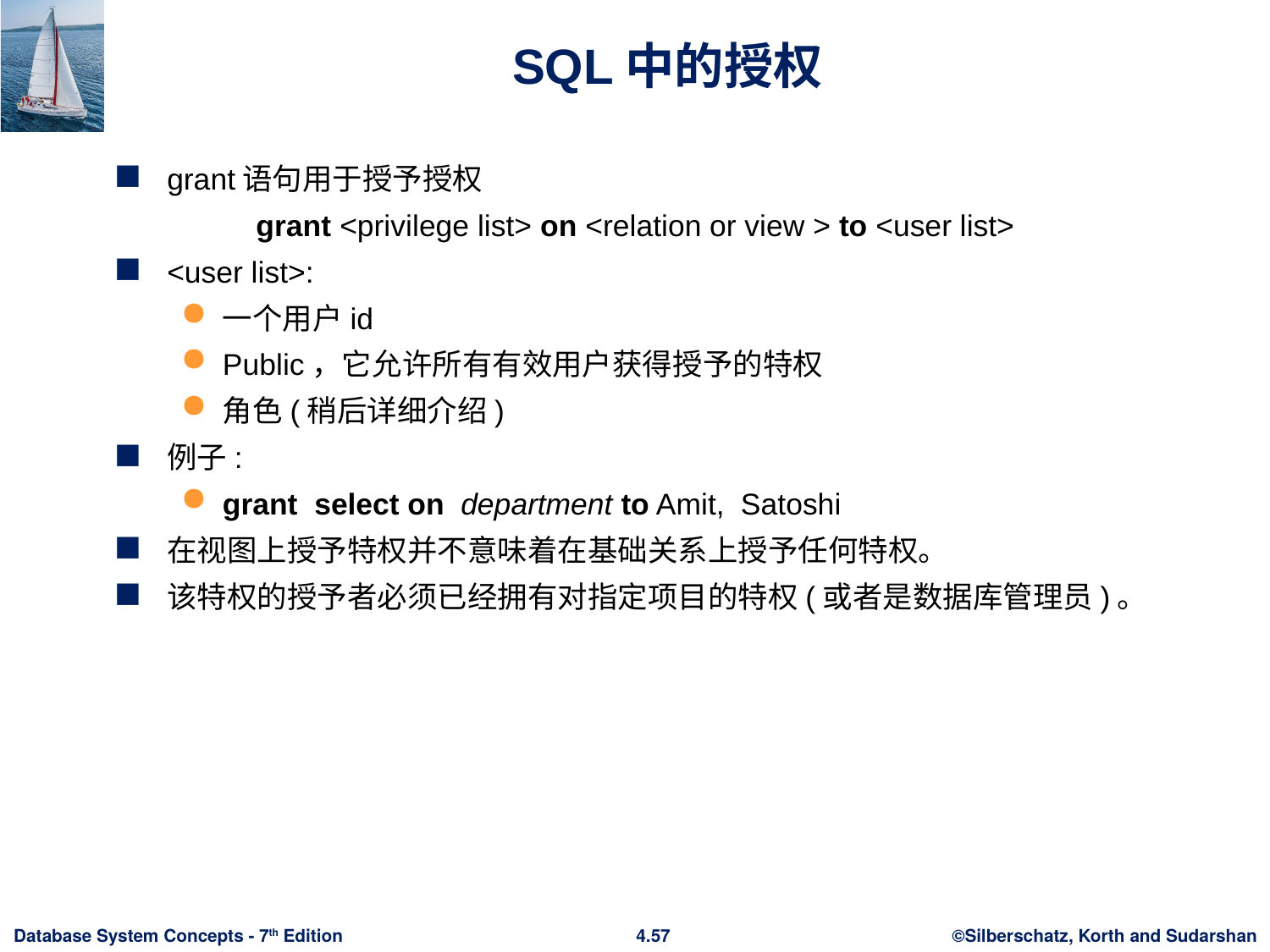

# SQL中的授权
grant语句用于授予授权
grant <privilege list> on <relation or view > to <user list>
<user list>:
一个用户id
Public，它允许所有有效用户获得授予的特权
角色(稍后详细介绍)
例子:
grant  select on  department to Amit,  Satoshi
在视图上授予特权并不意味着在基础关系上授予任何特权。
该特权的授予者必须已经拥有对指定项目的特权(或者是数据库管理员)。